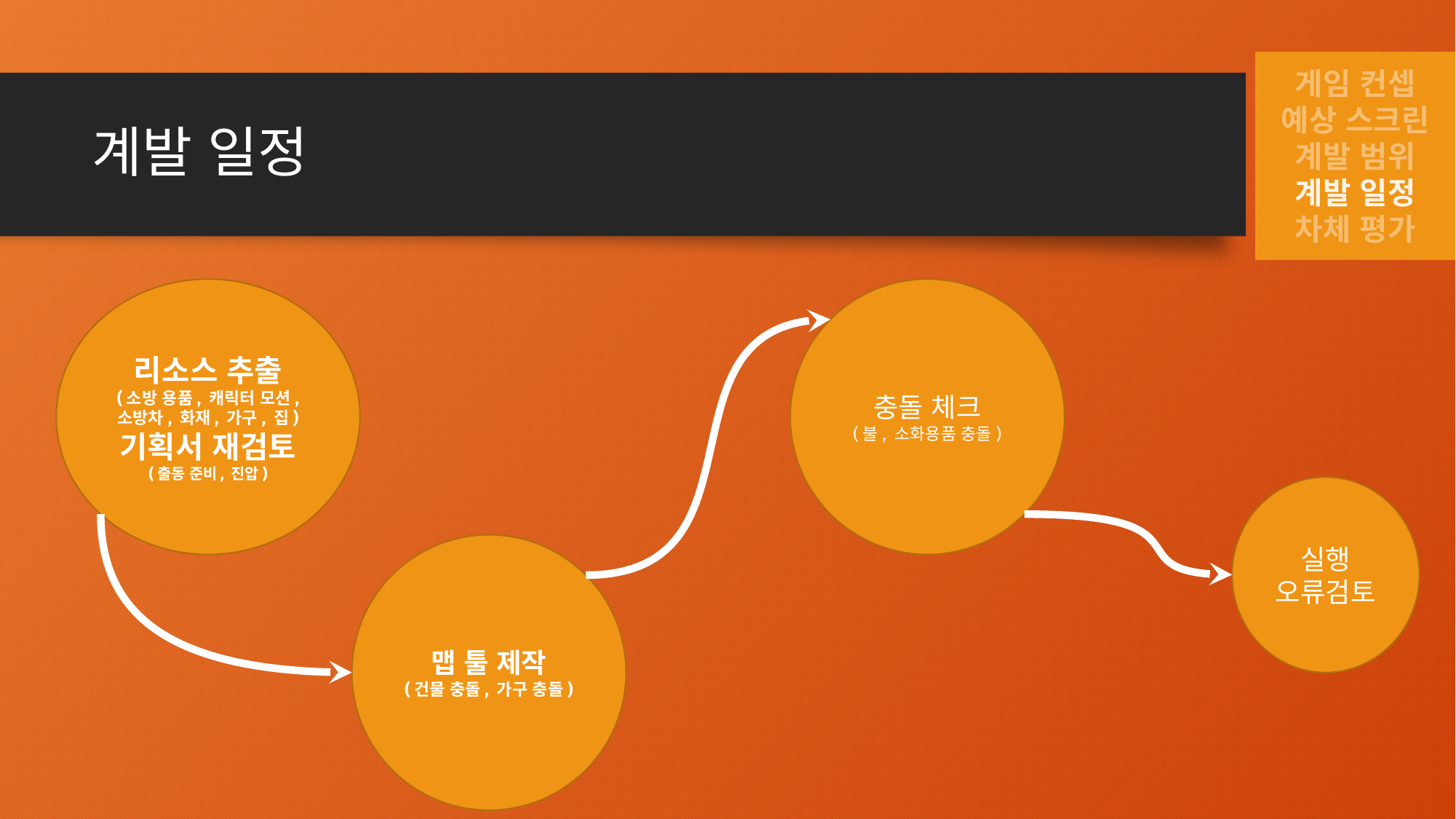

게임 컨셉
예상 스크린
계발 범위
계발 일정
차체 평가
# 계발 일정
리소스 추출
(소방 용품, 캐릭터 모션, 소방차, 화재, 가구, 집)
기획서 재검토
(출동 준비, 진압)
충돌 체크
(불, 소화용품 충돌)

실행
오류검토
맵 툴 제작
(건물 충돌, 가구 충돌)